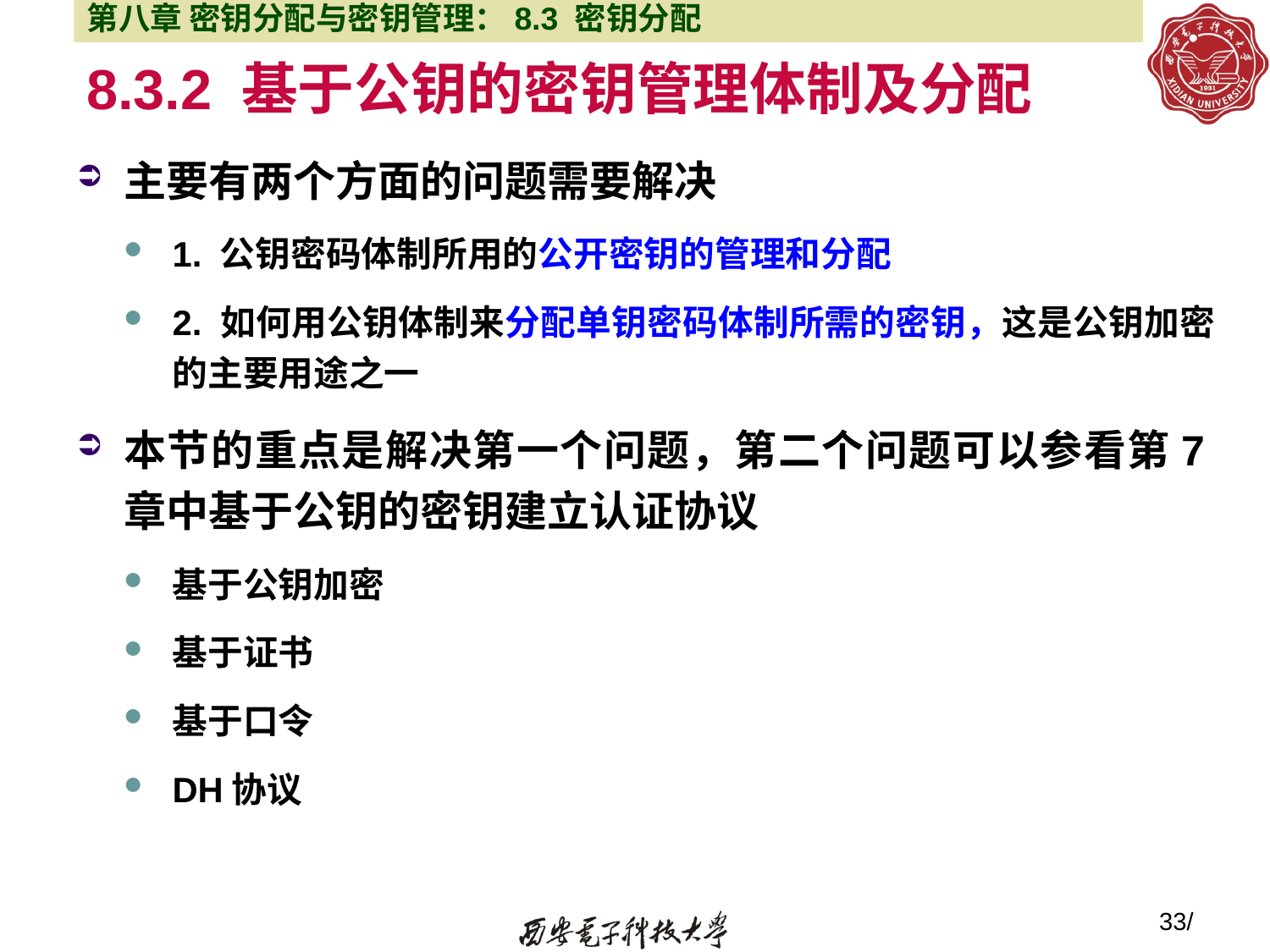

第八章 密钥分配与密钥管理：8.3 密钥分配
# 8.3.2 基于公钥的密钥管理体制及分配
主要有两个方面的问题需要解决
1. 公钥密码体制所用的公开密钥的管理和分配
2. 如何用公钥体制来分配单钥密码体制所需的密钥，这是公钥加密的主要用途之一
本节的重点是解决第一个问题，第二个问题可以参看第7章中基于公钥的密钥建立认证协议
基于公钥加密
基于证书
基于口令
DH协议
33/